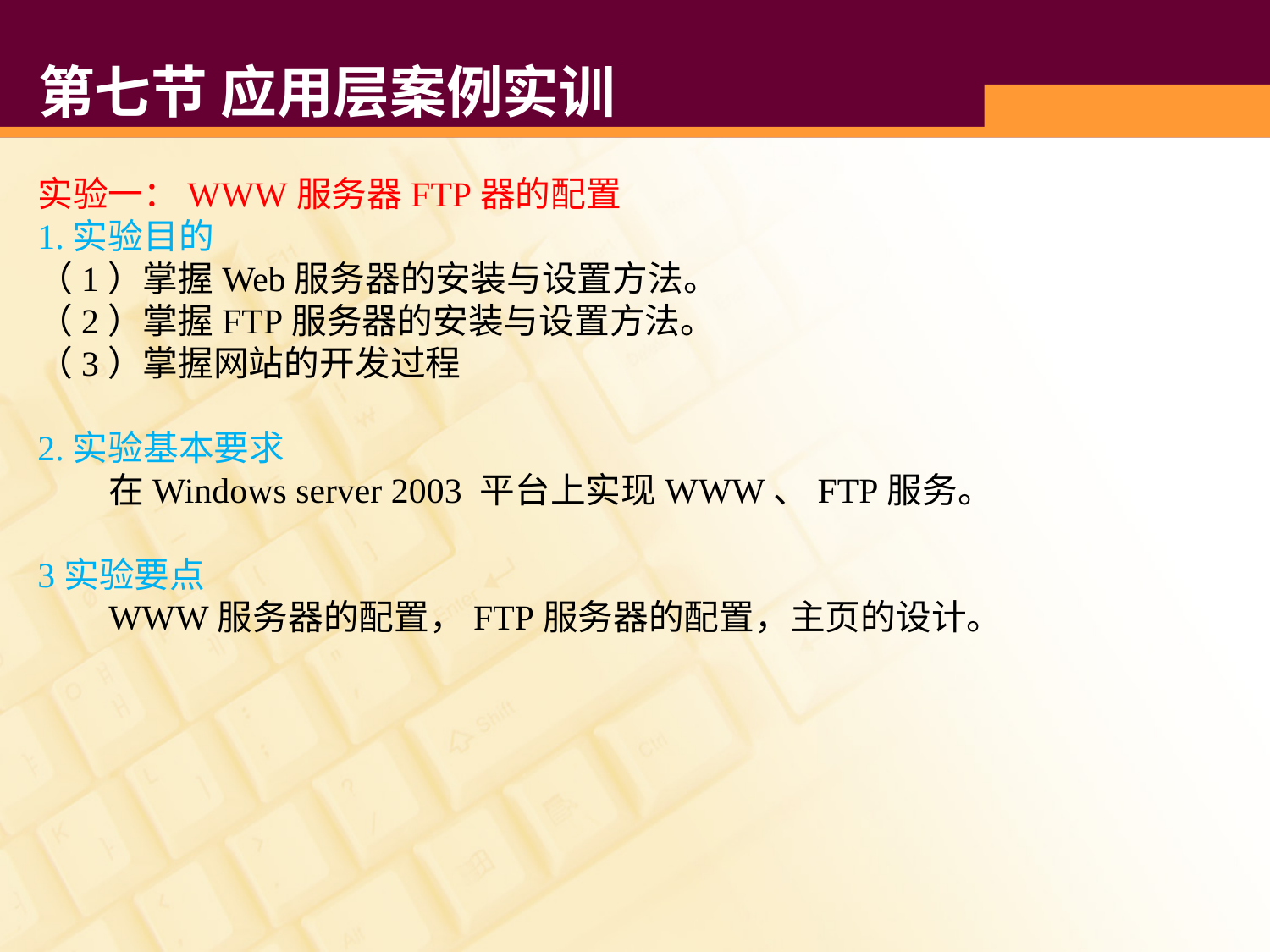

# 第七节 应用层案例实训
实验一：WWW服务器FTP器的配置
1.实验目的
（1）掌握Web服务器的安装与设置方法。
（2）掌握FTP服务器的安装与设置方法。
（3）掌握网站的开发过程

2.实验基本要求
        在Windows server 2003 平台上实现WWW、FTP服务。

3实验要点
        WWW服务器的配置，FTP服务器的配置，主页的设计。